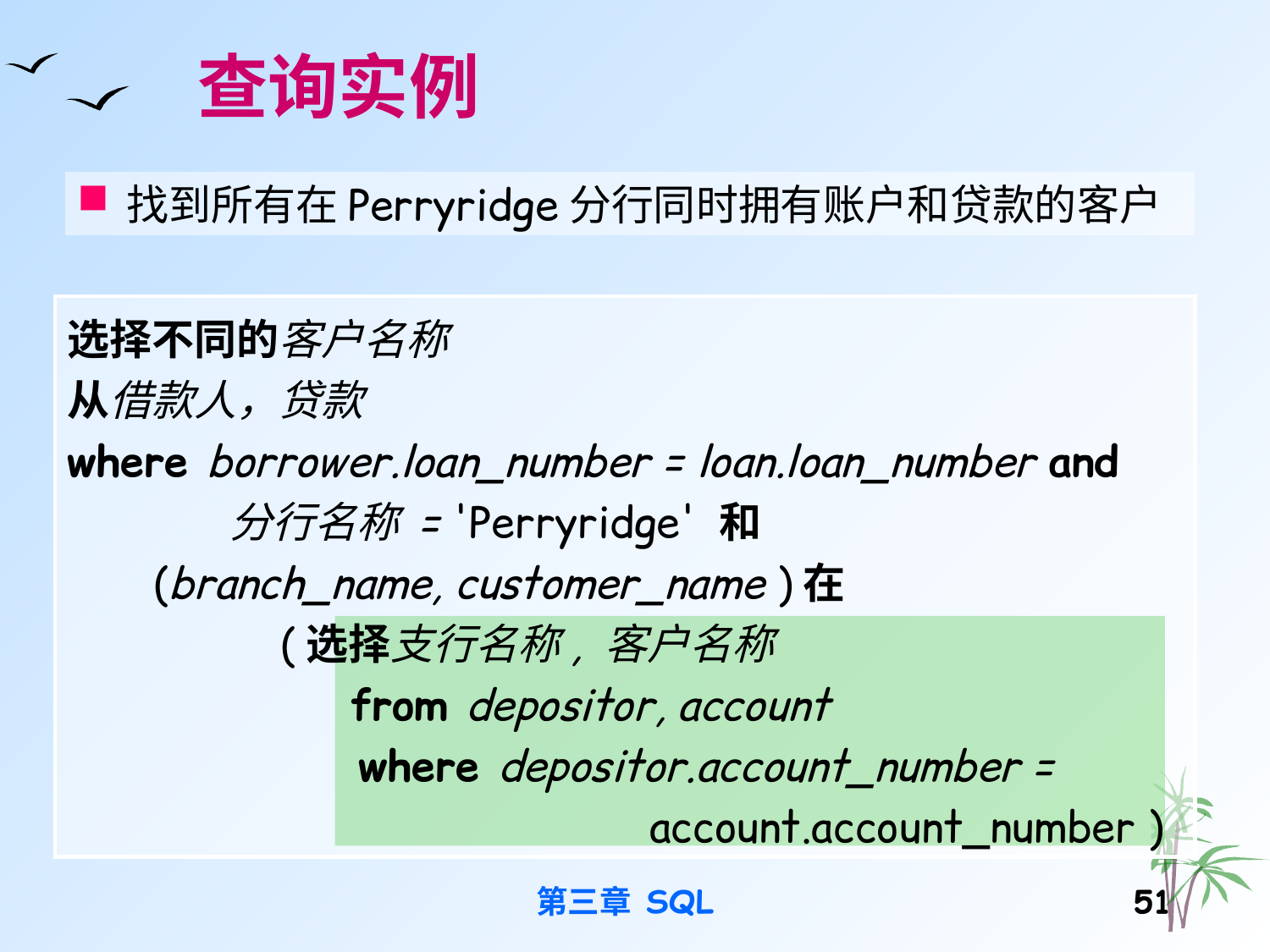

查询实例
找到所有在Perryridge分行同时拥有账户和贷款的客户
选择不同的客户名称
从借款人，贷款
where borrower.loan_number = loan.loan_number and
     	  分行名称 = 'Perryridge' 和
        (branch_name, customer_name )在
	        (选择支行名称, 客户名称
		  from depositor, account
		  where depositor.account_number =
                                              account.account_number )

第三章 SQL
51